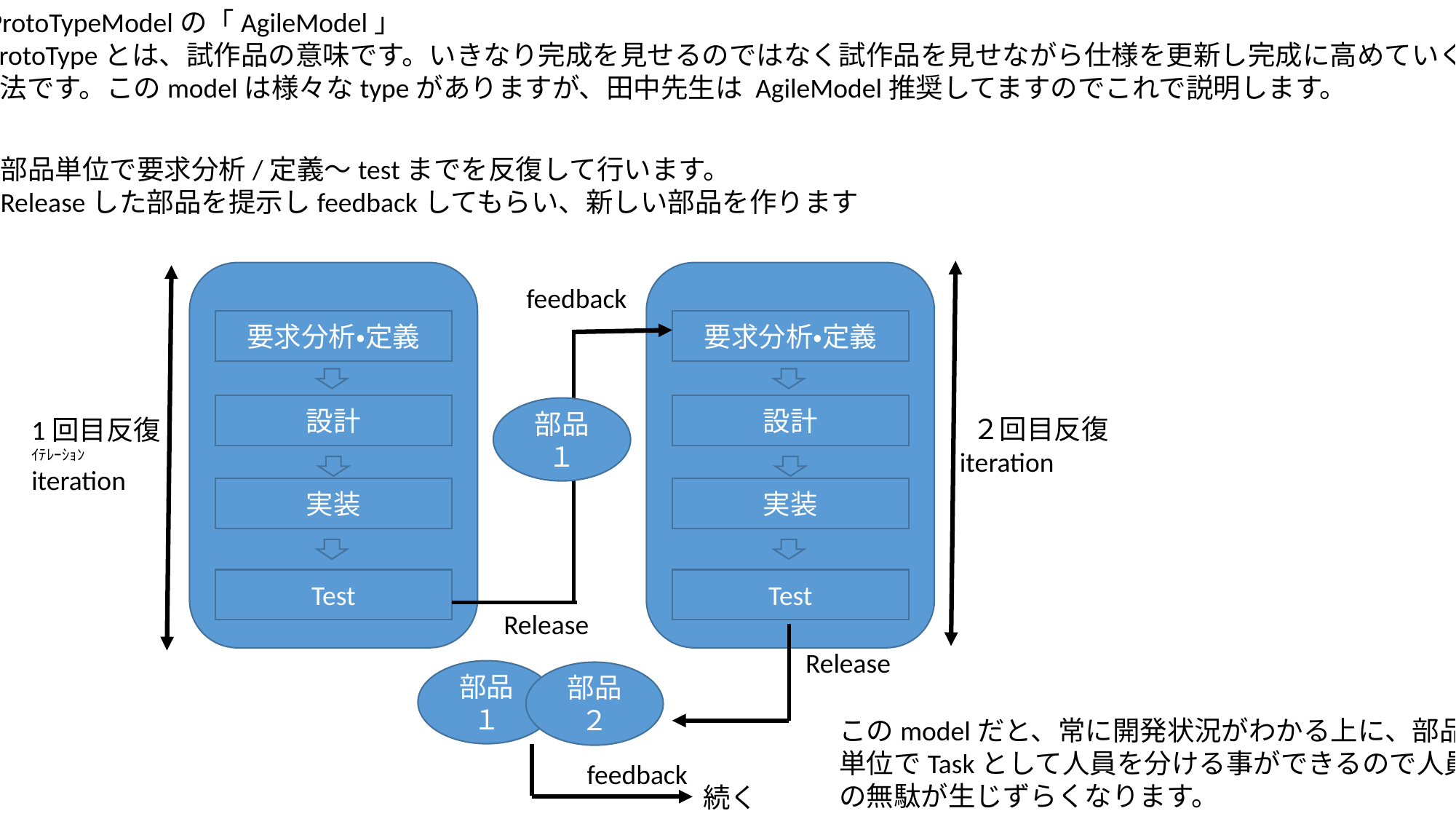

・ProtoTypeModelの「AgileModel」
  ProtoTypeとは、試作品の意味です。いきなり完成を見せるのではなく試作品を見せながら仕様を更新し完成に高めていく
方法です。このmodelは様々なtypeがありますが、田中先生は AgileModel推奨してますのでこれで説明します。

部品単位で要求分析/定義～testまでを反復して行います。
Releaseした部品を提示しfeedbackしてもらい、新しい部品を作ります

要求分析・定義

設計

実装

Test

要求分析・定義

設計

実装

Test
feedback
部品１
1回目反復
ｲﾃﾚｰｼｮﾝ
iteration
 ２回目反復
iteration
Release
Release
部品１
部品２
このmodelだと、常に開発状況がわかる上に、部品
単位でTaskとして人員を分ける事ができるので人員
の無駄が生じずらくなります。
feedback
続く